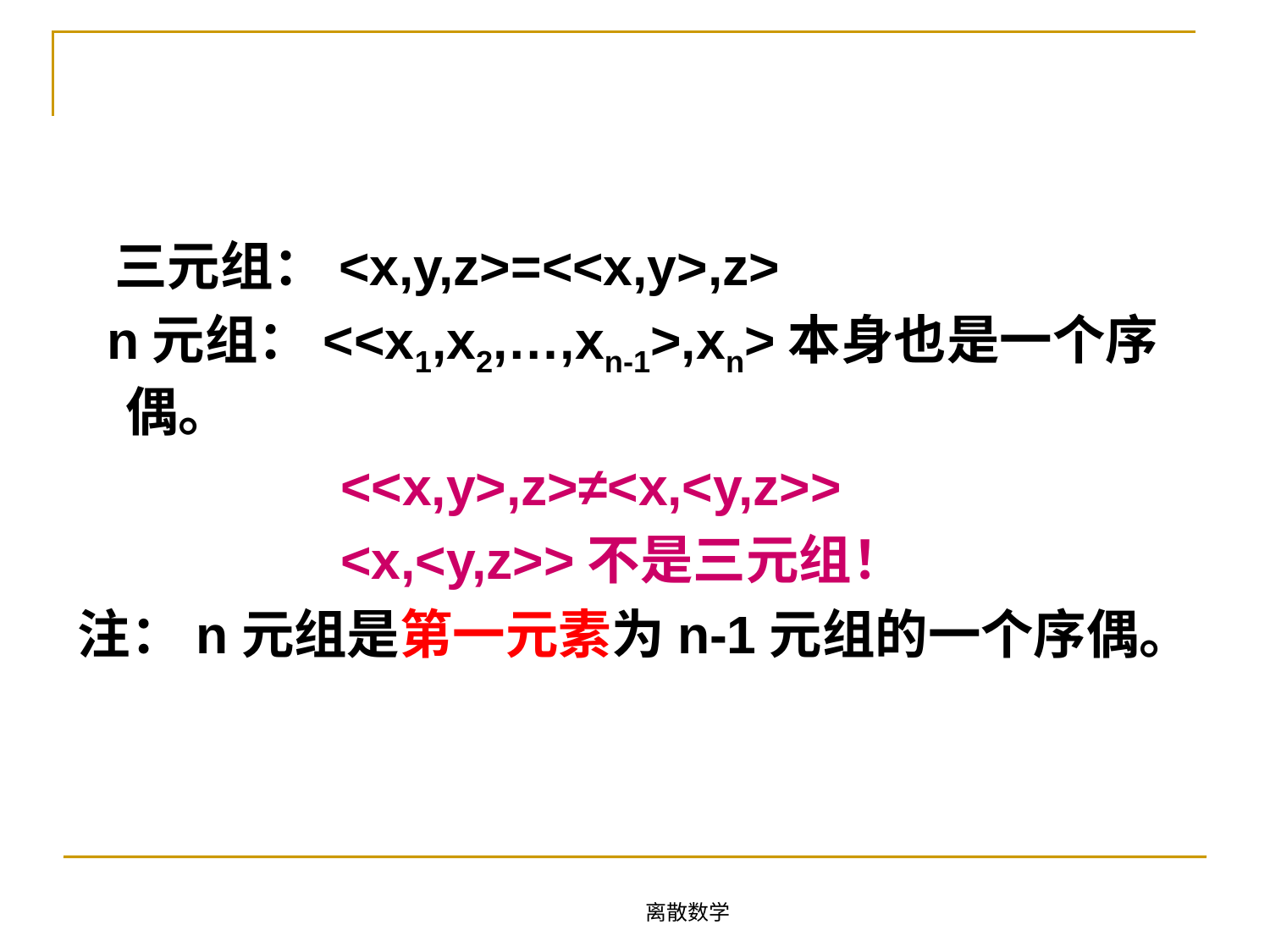

#
  三元组：<x,y,z>=<<x,y>,z>
  n元组：<<x1,x2,…,xn-1>,xn>本身也是一个序偶。
                  <<x,y>,z>≠<x,<y,z>>
                  <x,<y,z>>不是三元组！
注：n元组是第一元素为n-1元组的一个序偶。

离散数学
38